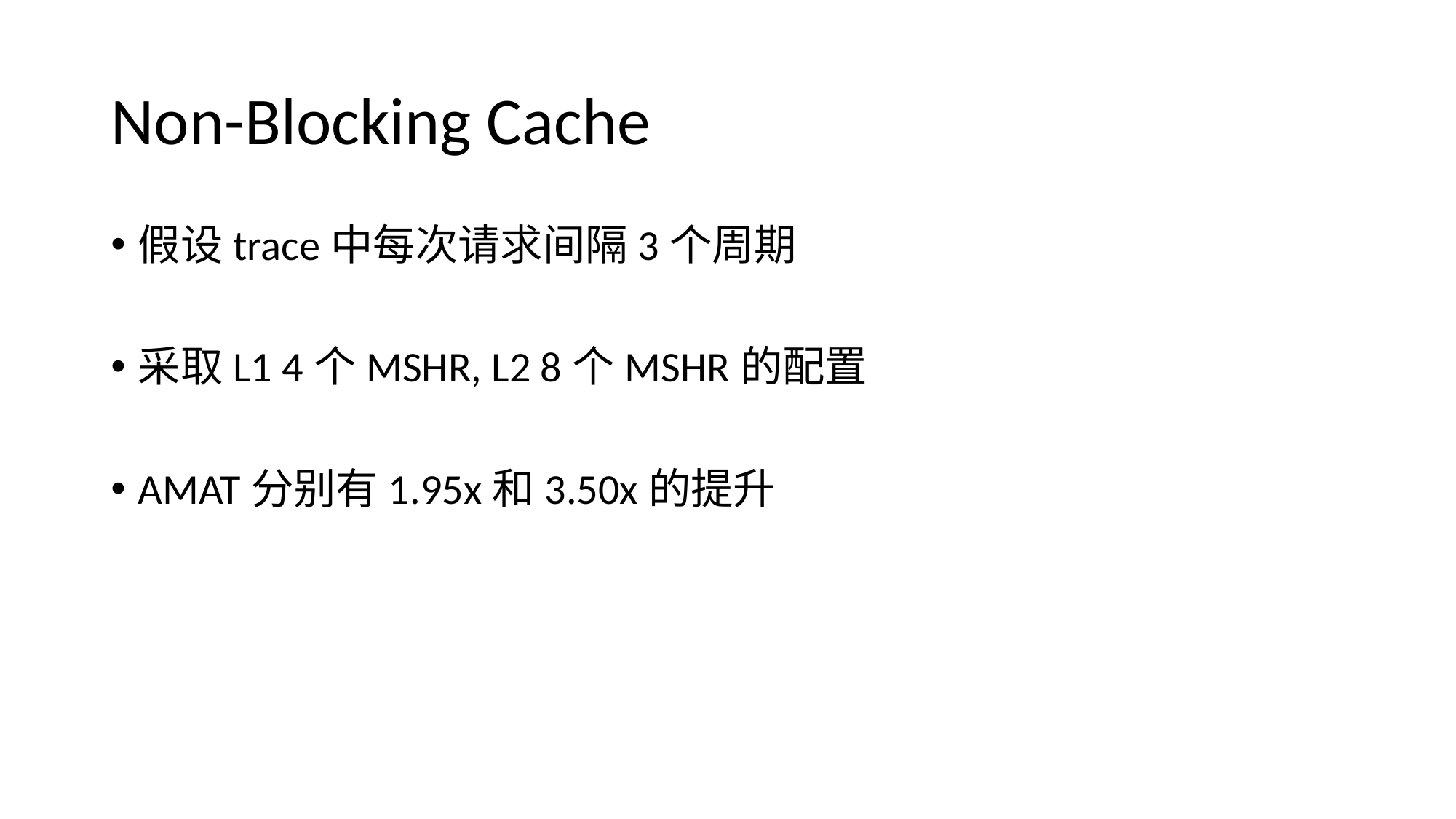

# Non-Blocking Cache
假设trace中每次请求间隔3个周期

采取L1 4个MSHR, L2 8个MSHR的配置

AMAT分别有1.95x和3.50x的提升